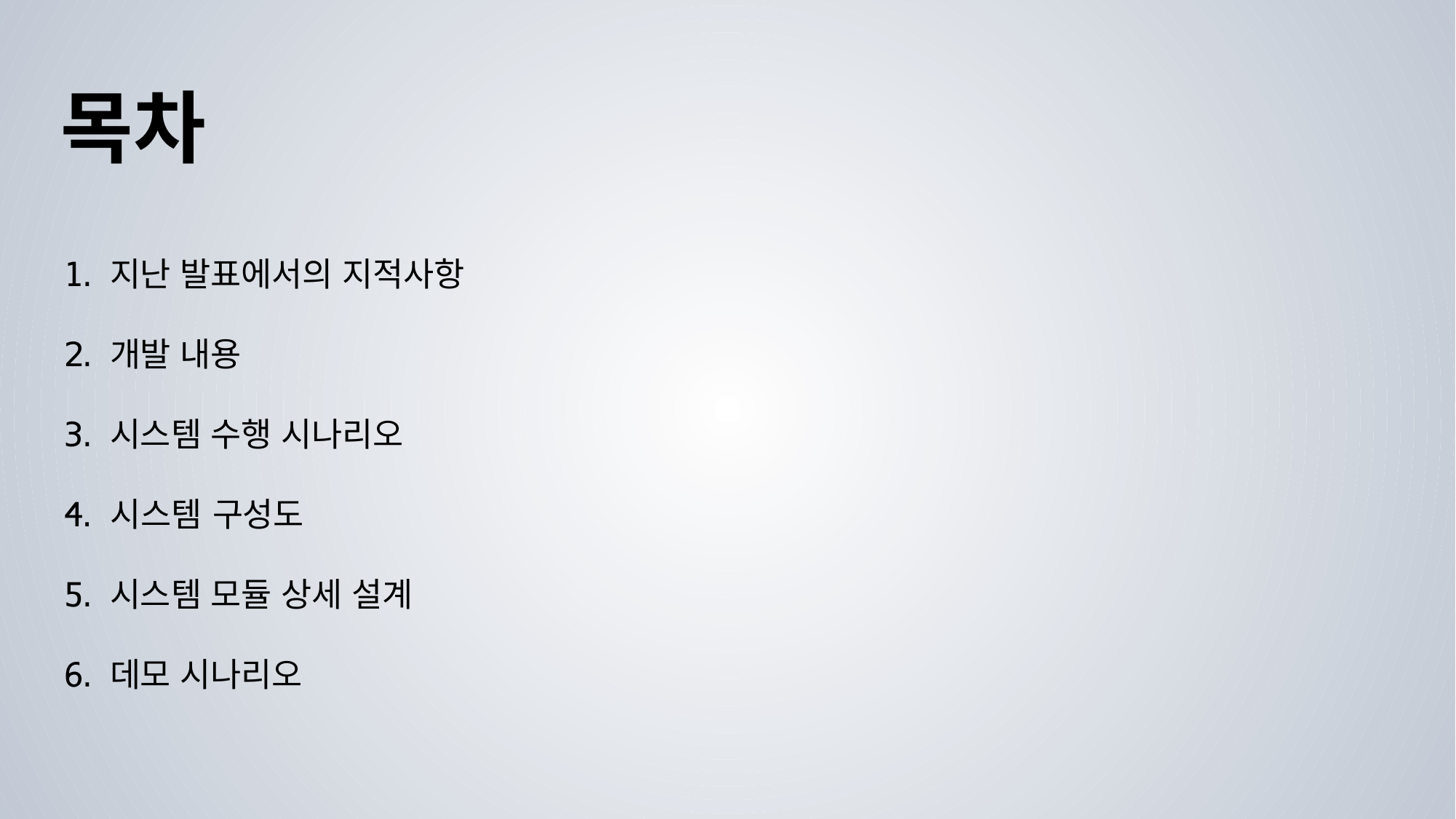

목차
1. 지난 발표에서의 지적사항

2. 개발 내용

3. 시스템 수행 시나리오

4. 시스템 구성도

5. 시스템 모듈 상세 설계

6. 데모 시나리오